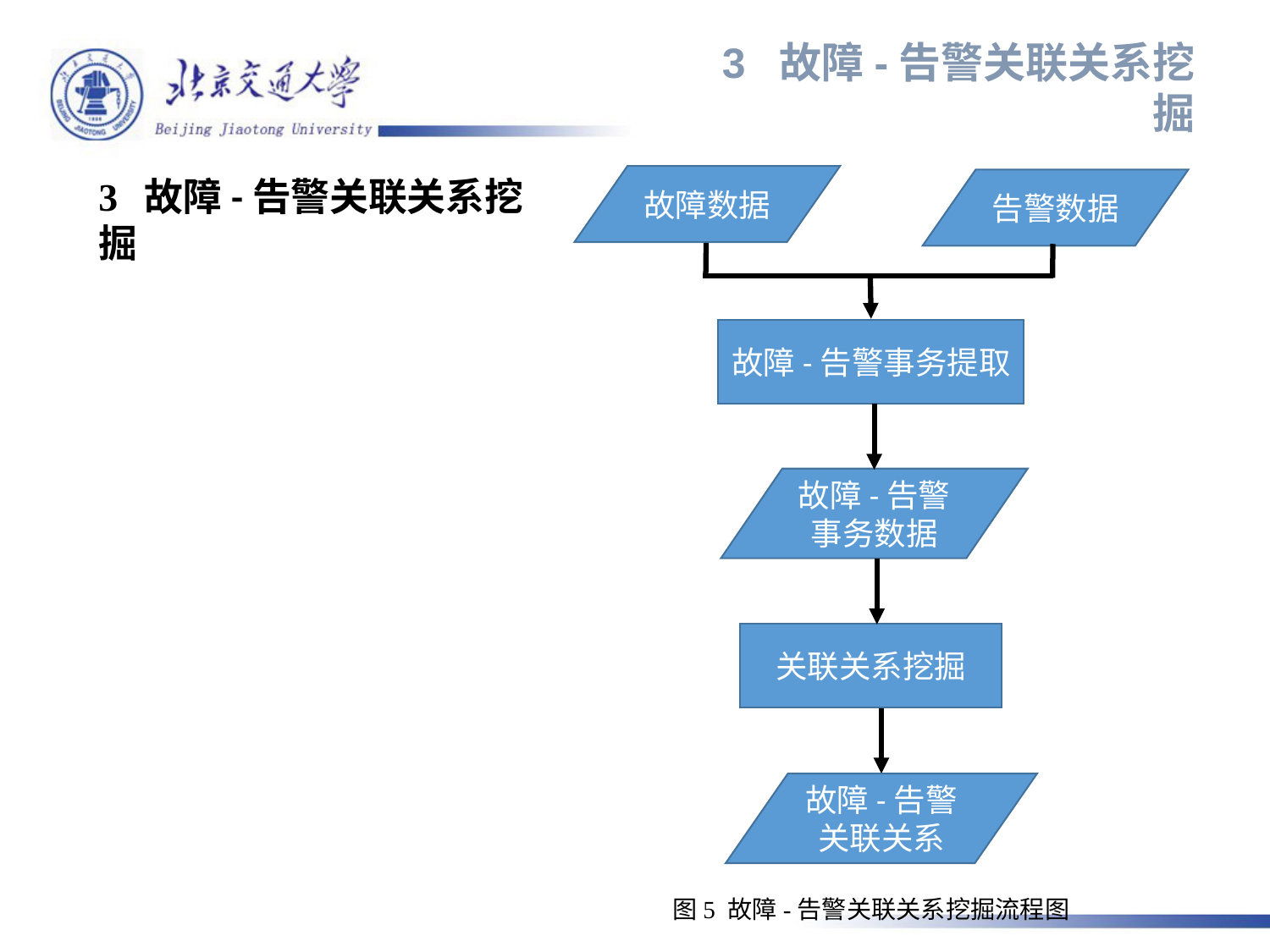

3  故障-告警关联关系挖掘
3  故障-告警关联关系挖掘
故障数据
告警数据
故障-告警事务提取
故障-告警事务数据
关联关系挖掘
故障-告警关联关系

图5 故障-告警关联关系挖掘流程图